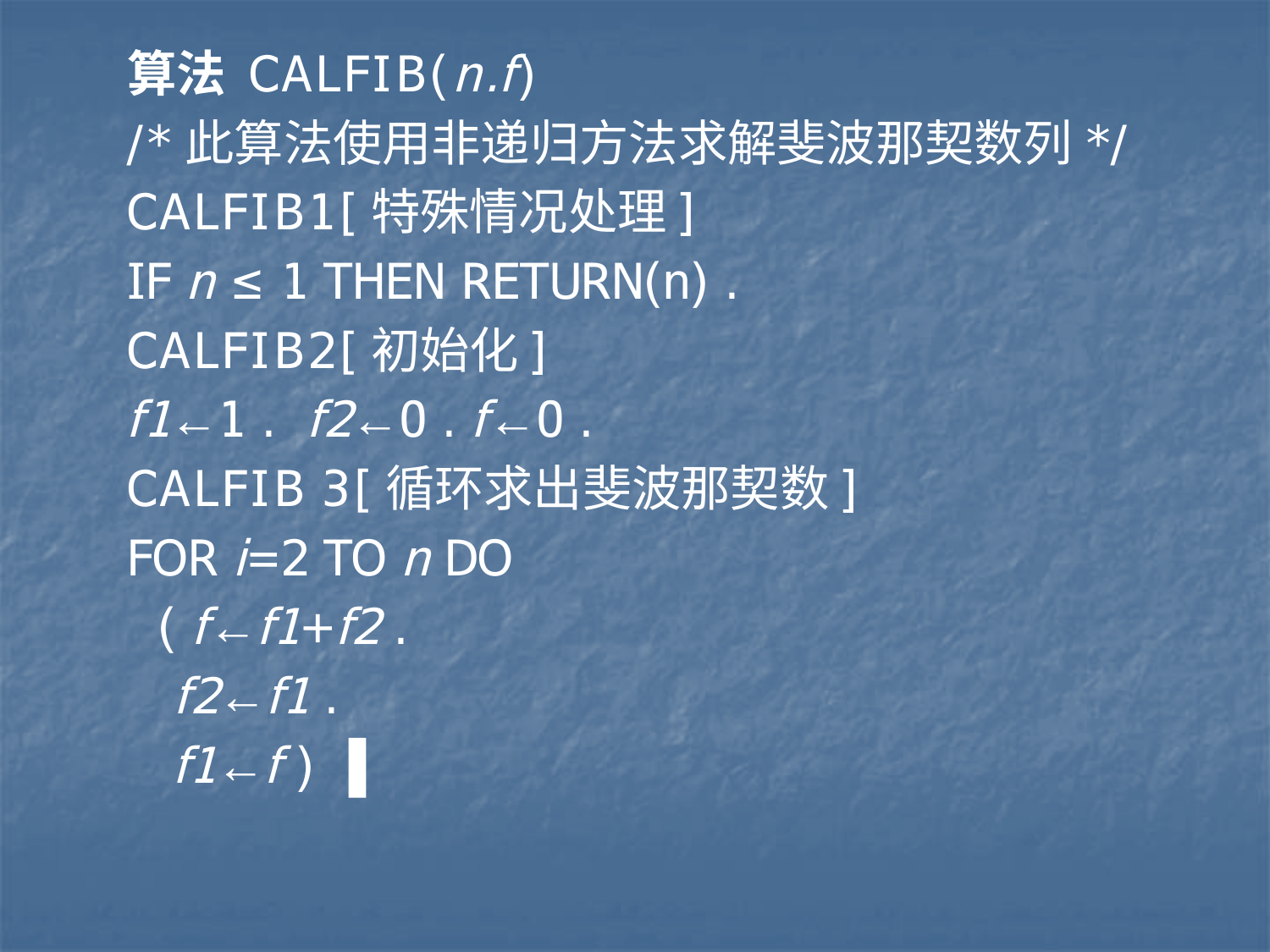

算法 CALFIB(n.f)
/*此算法使用非递归方法求解斐波那契数列*/
CALFIB1[特殊情况处理]
IF n ≤ 1 THEN RETURN(n) .
CALFIB2[初始化]
f1←1 .  f2←0 . f←0 .
CALFIB 3[循环求出斐波那契数]
FOR i=2 TO n DO
  ( f←f1+f2 .
	f2←f1 .
   f1←f ) ▐